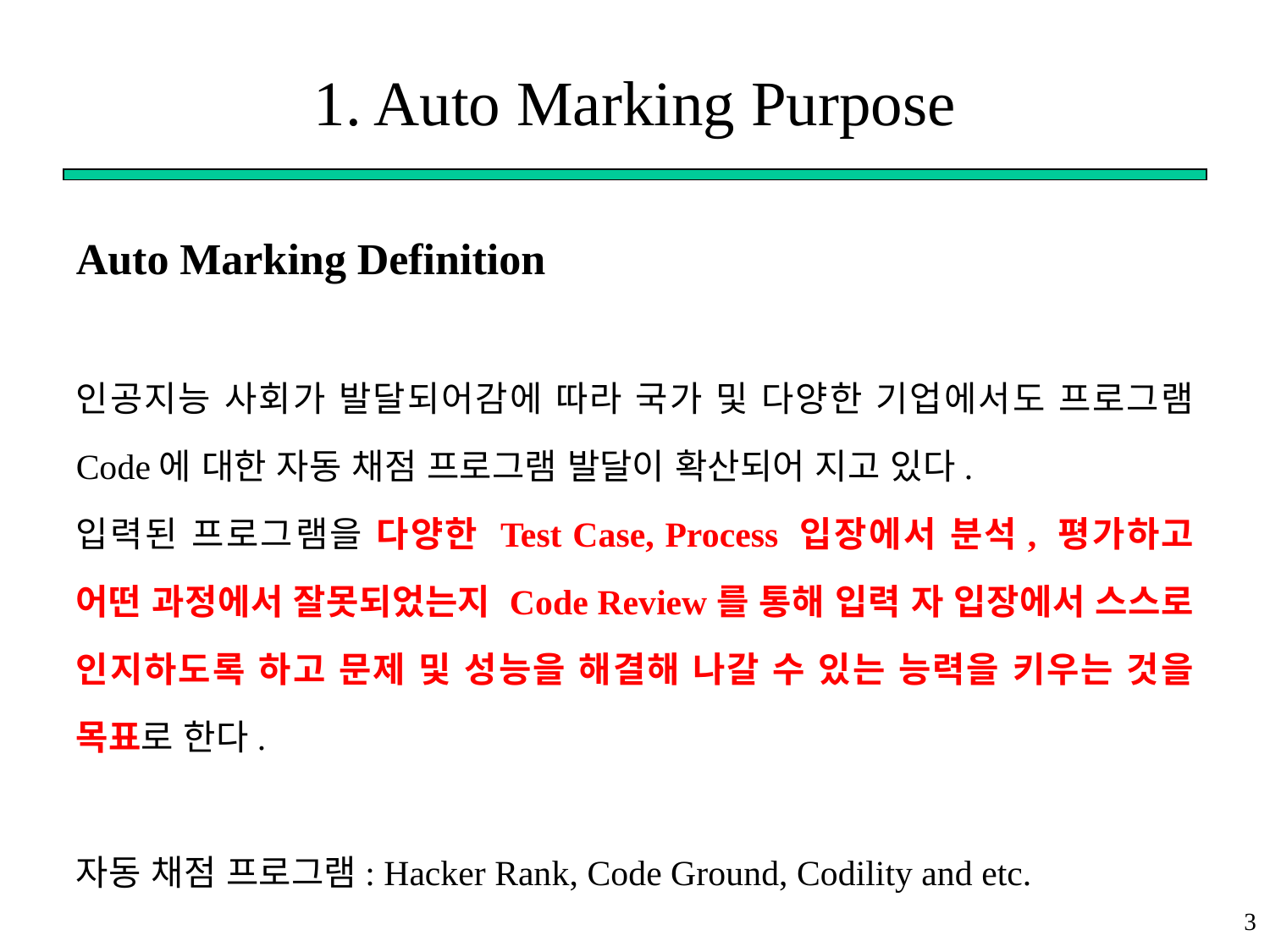

# 1. Auto Marking Purpose
Auto Marking Definition

인공지능 사회가 발달되어감에 따라 국가 및 다양한 기업에서도 프로그램 Code에 대한 자동 채점 프로그램 발달이 확산되어 지고 있다.
입력된 프로그램을 다양한 Test Case, Process 입장에서 분석, 평가하고 어떤 과정에서 잘못되었는지 Code Review를 통해 입력 자 입장에서 스스로 인지하도록 하고 문제 및 성능을 해결해 나갈 수 있는 능력을 키우는 것을 목표로 한다.

자동 채점 프로그램: Hacker Rank, Code Ground, Codility and etc.
3